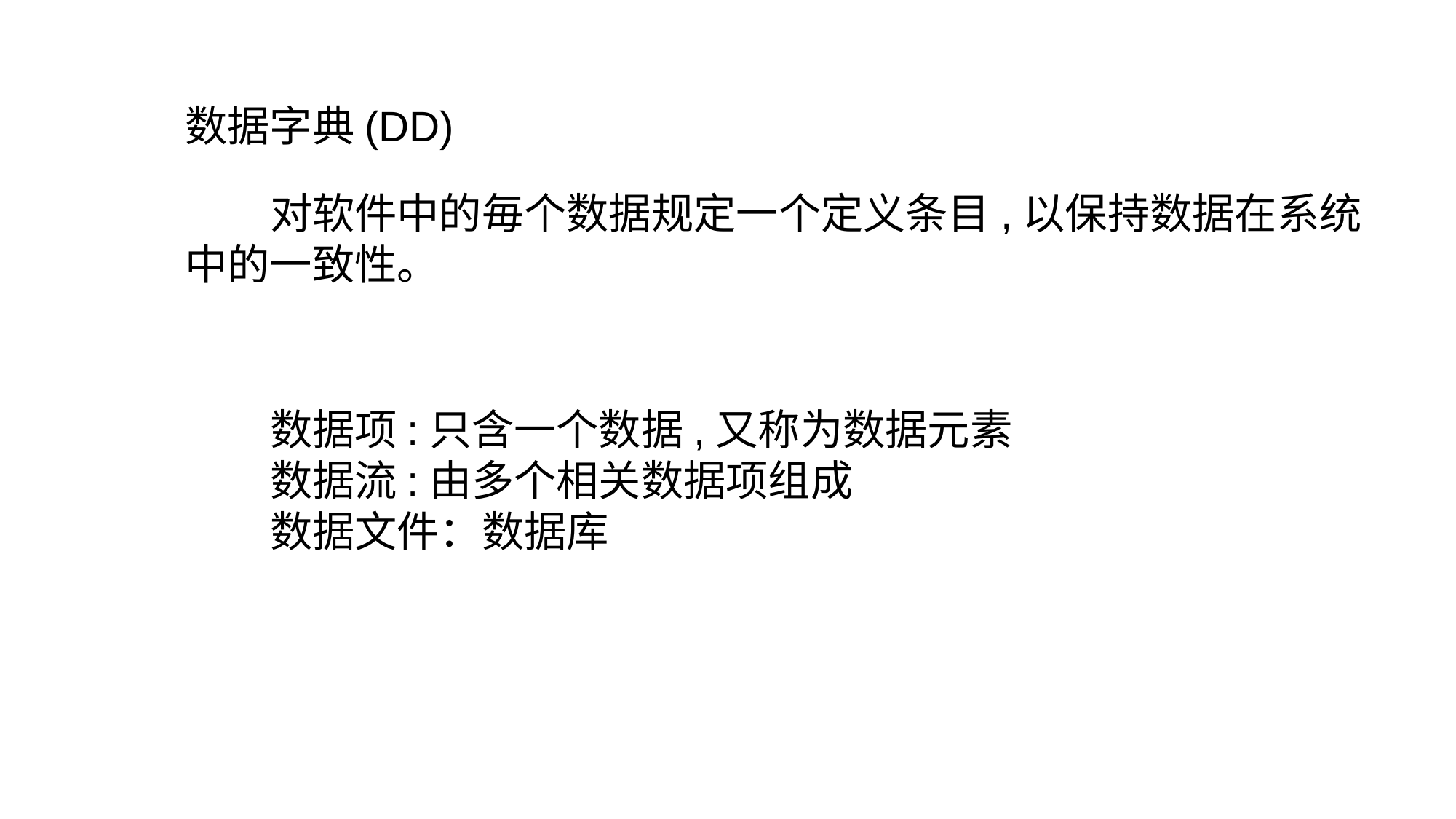

数据字典(DD)
对软件中的毎个数据规定一个定义条目,以保持数据在系统中的一致性。
数据项:只含一个数据,又称为数据元素
数据流:由多个相关数据项组成
数据文件：数据库